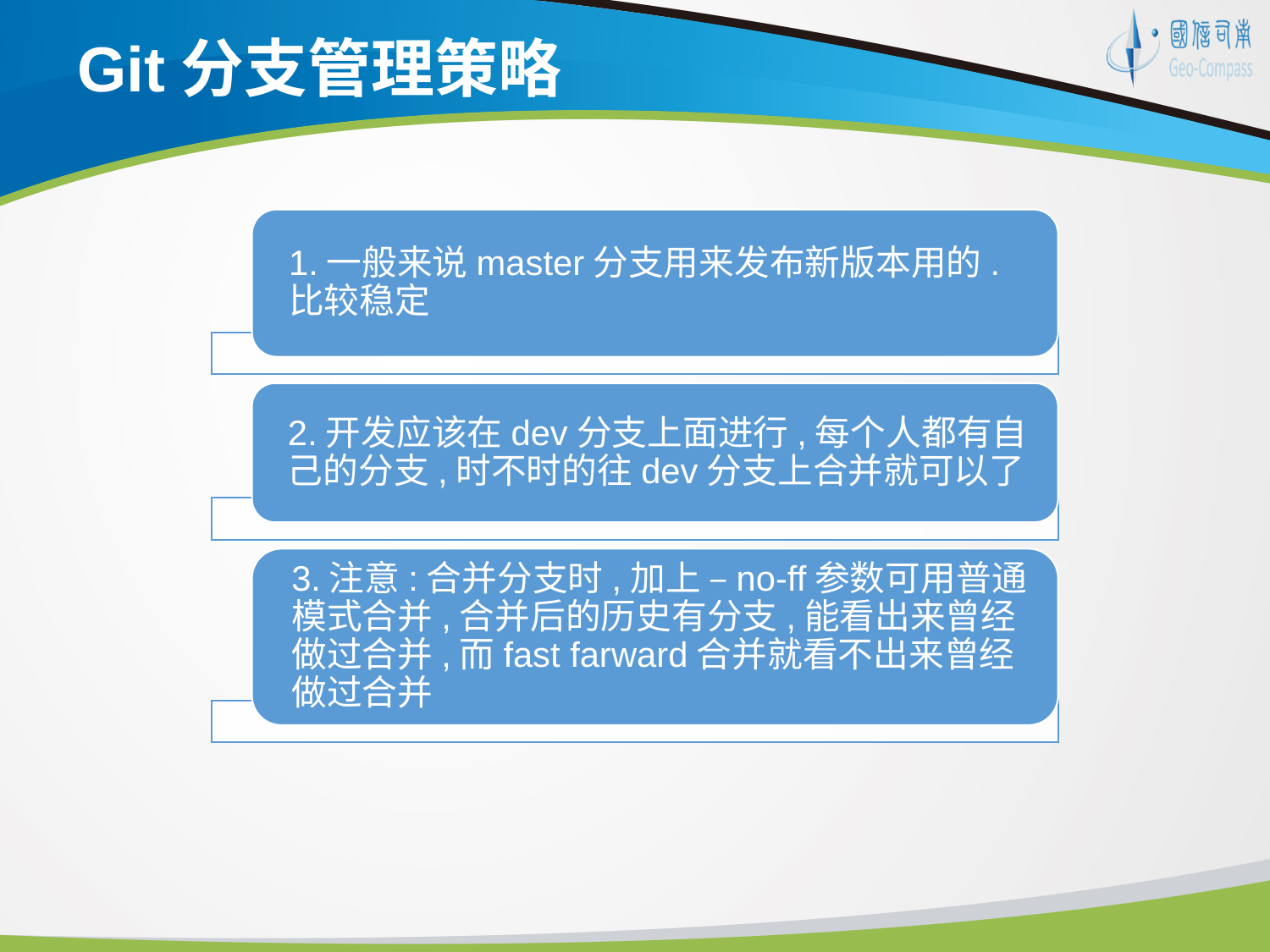

# Git分支管理策略
1.一般来说master分支用来发布新版本用的.比较稳定
2.开发应该在dev分支上面进行,每个人都有自己的分支,时不时的往dev分支上合并就可以了
3.注意:合并分支时,加上 –no-ff参数可用普通模式合并,合并后的历史有分支,能看出来曾经做过合并,而fast farward合并就看不出来曾经做过合并